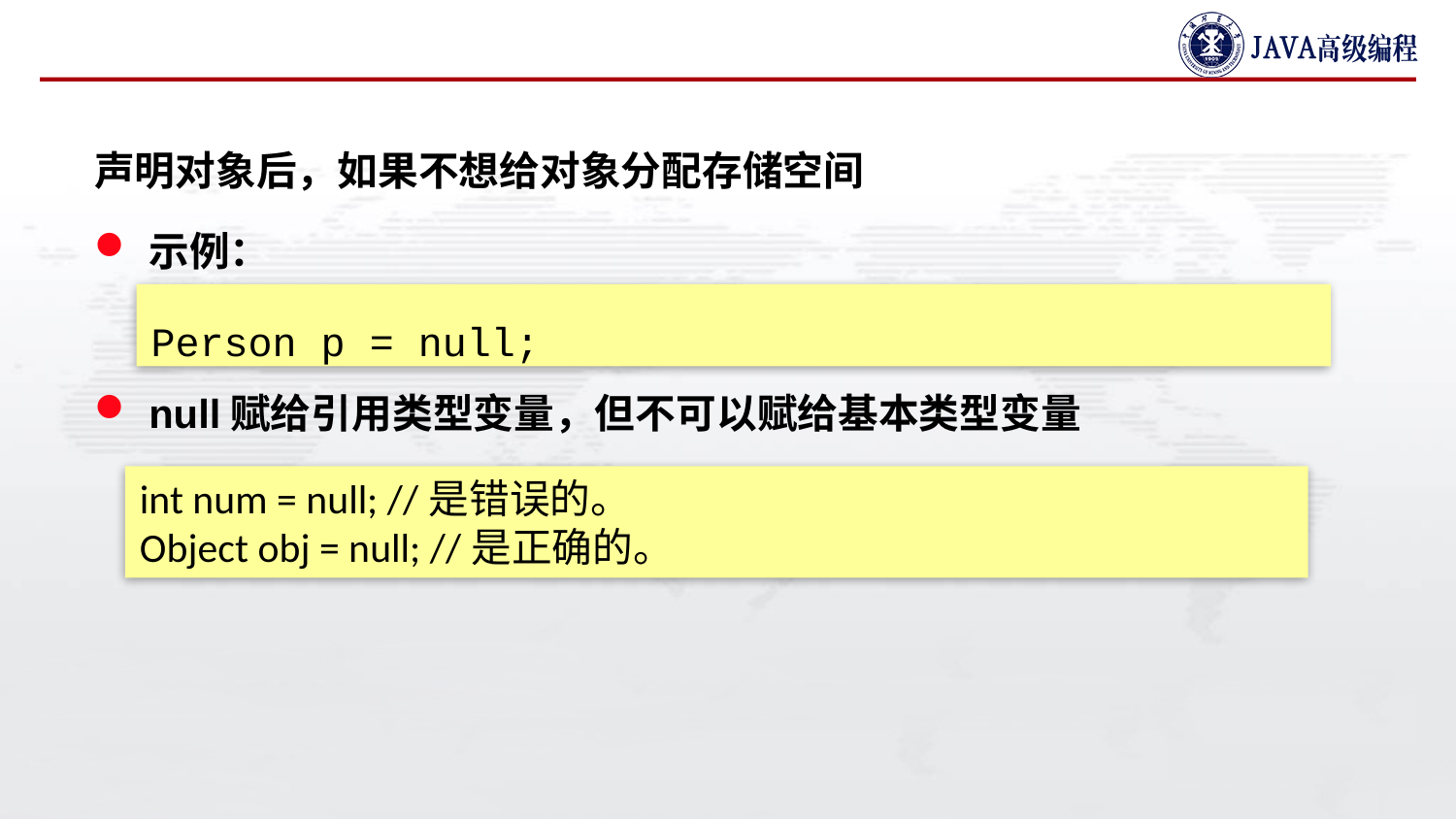

#
声明对象后，如果不想给对象分配存储空间
示例：

null赋给引用类型变量，但不可以赋给基本类型变量
Person p = null;
int num = null; //是错误的。
Object obj = null; //是正确的。